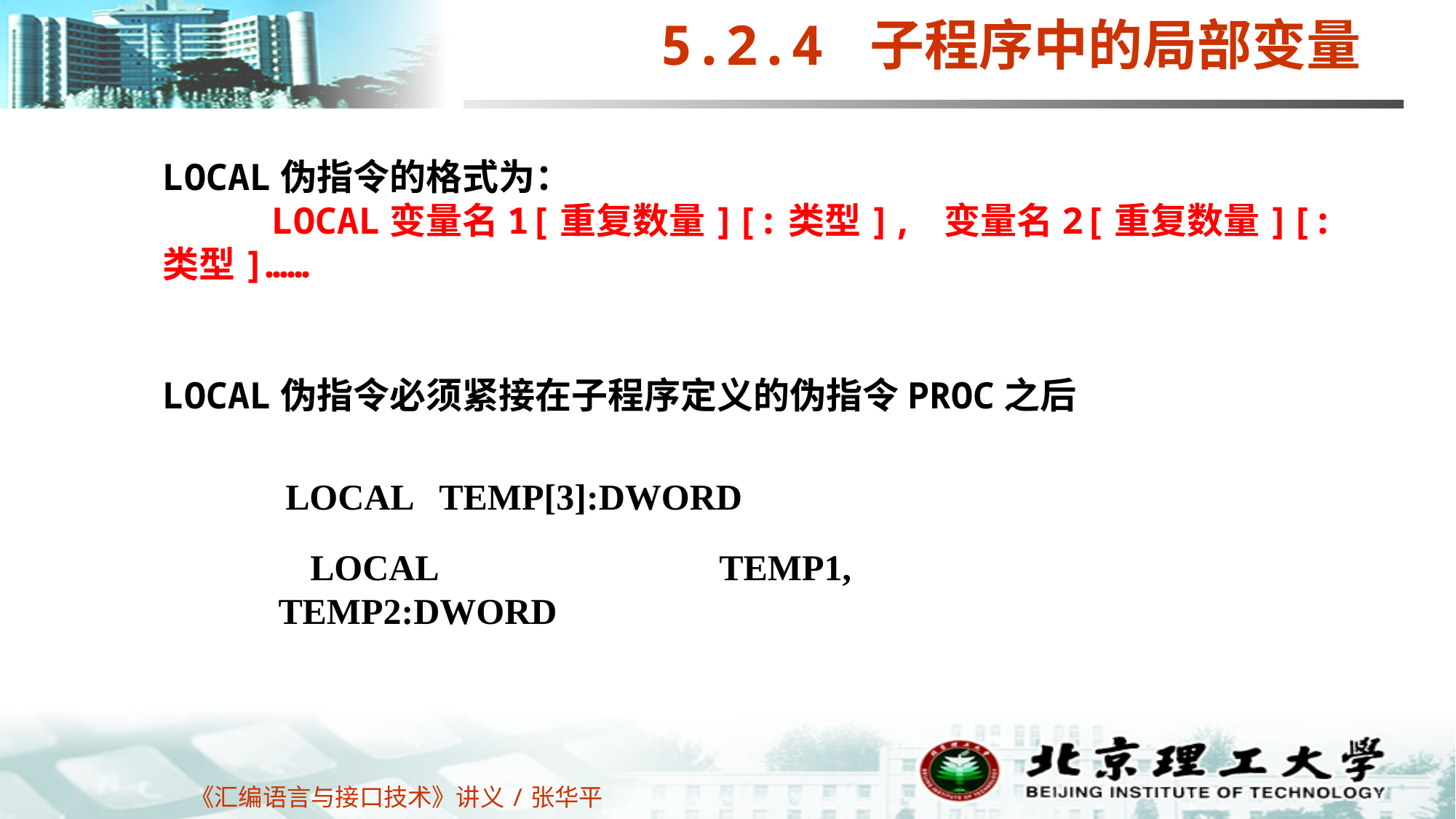

5.2.4 子程序中的局部变量

LOCAL伪指令的格式为：
	LOCAL变量名1[重复数量][:类型], 变量名2[重复数量][:类型]……

LOCAL伪指令必须紧接在子程序定义的伪指令PROC之后
LOCAL   TEMP[3]:DWORD
LOCAL   TEMP1, TEMP2:DWORD